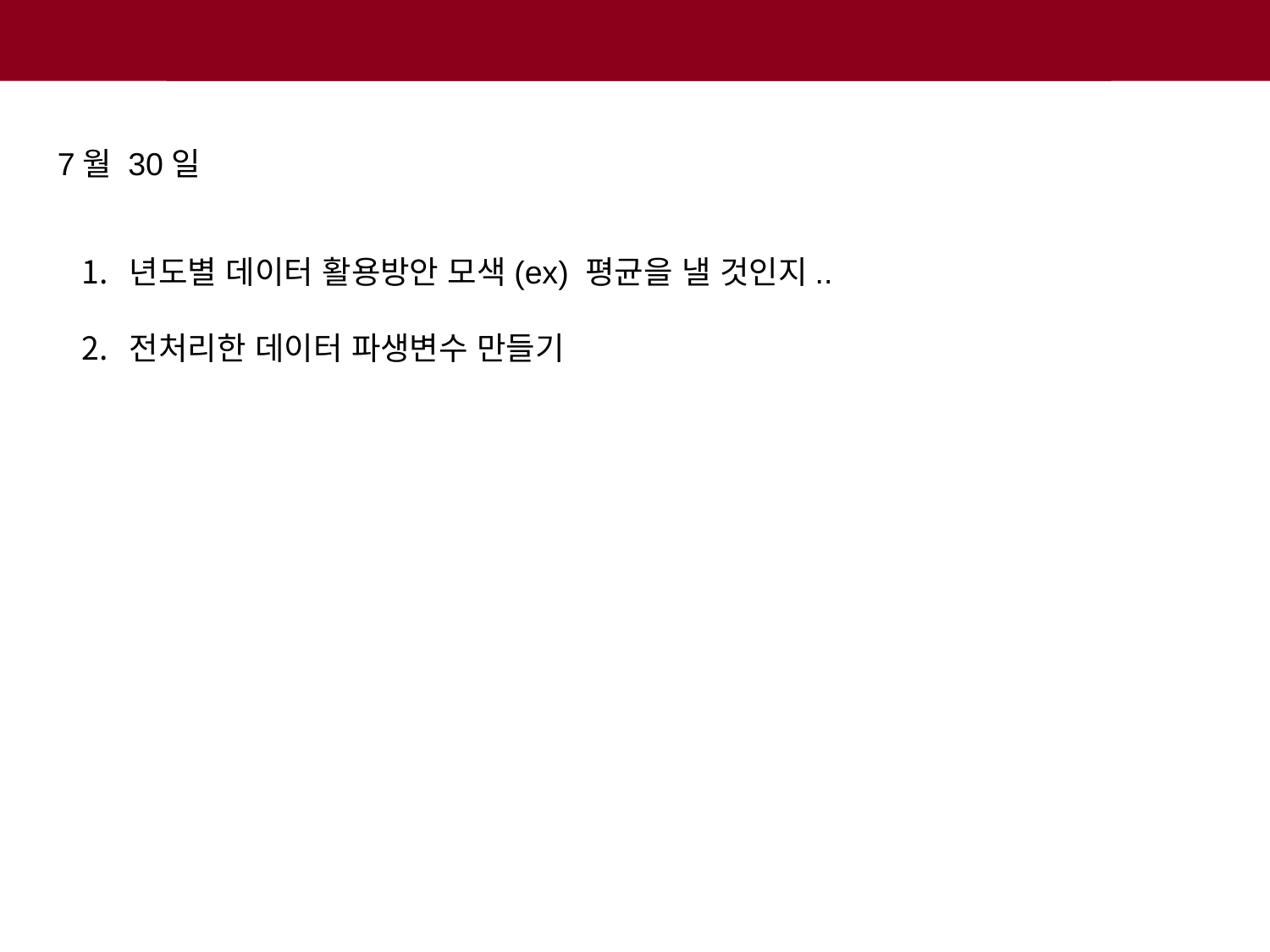

7월 30일
년도별 데이터 활용방안 모색(ex) 평균을 낼 것인지..

전처리한 데이터 파생변수 만들기